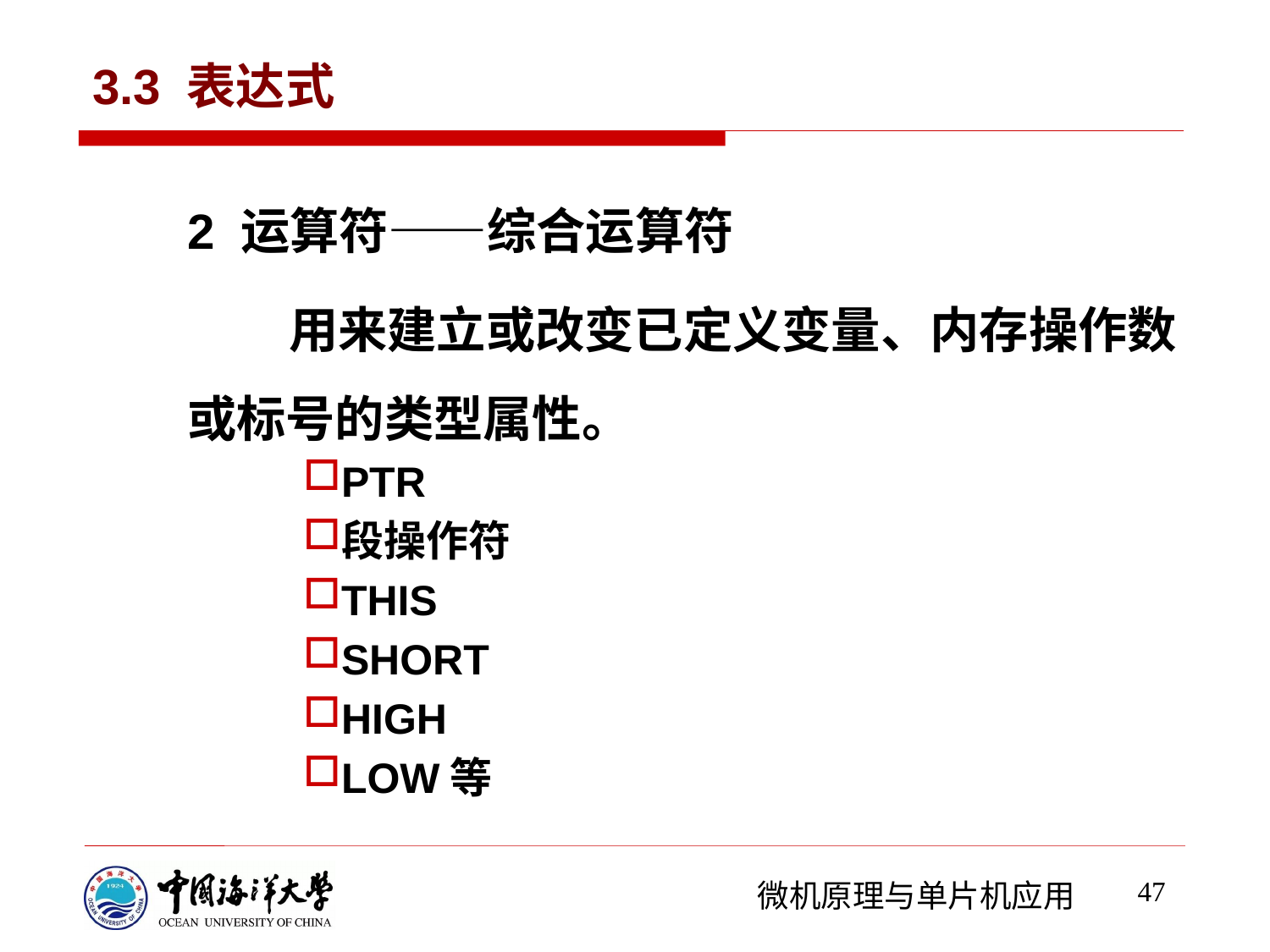

# 3.3 表达式
2 运算符——综合运算符
        用来建立或改变已定义变量、内存操作数或标号的类型属性。
PTR
段操作符
THIS
SHORT
HIGH
LOW等
47